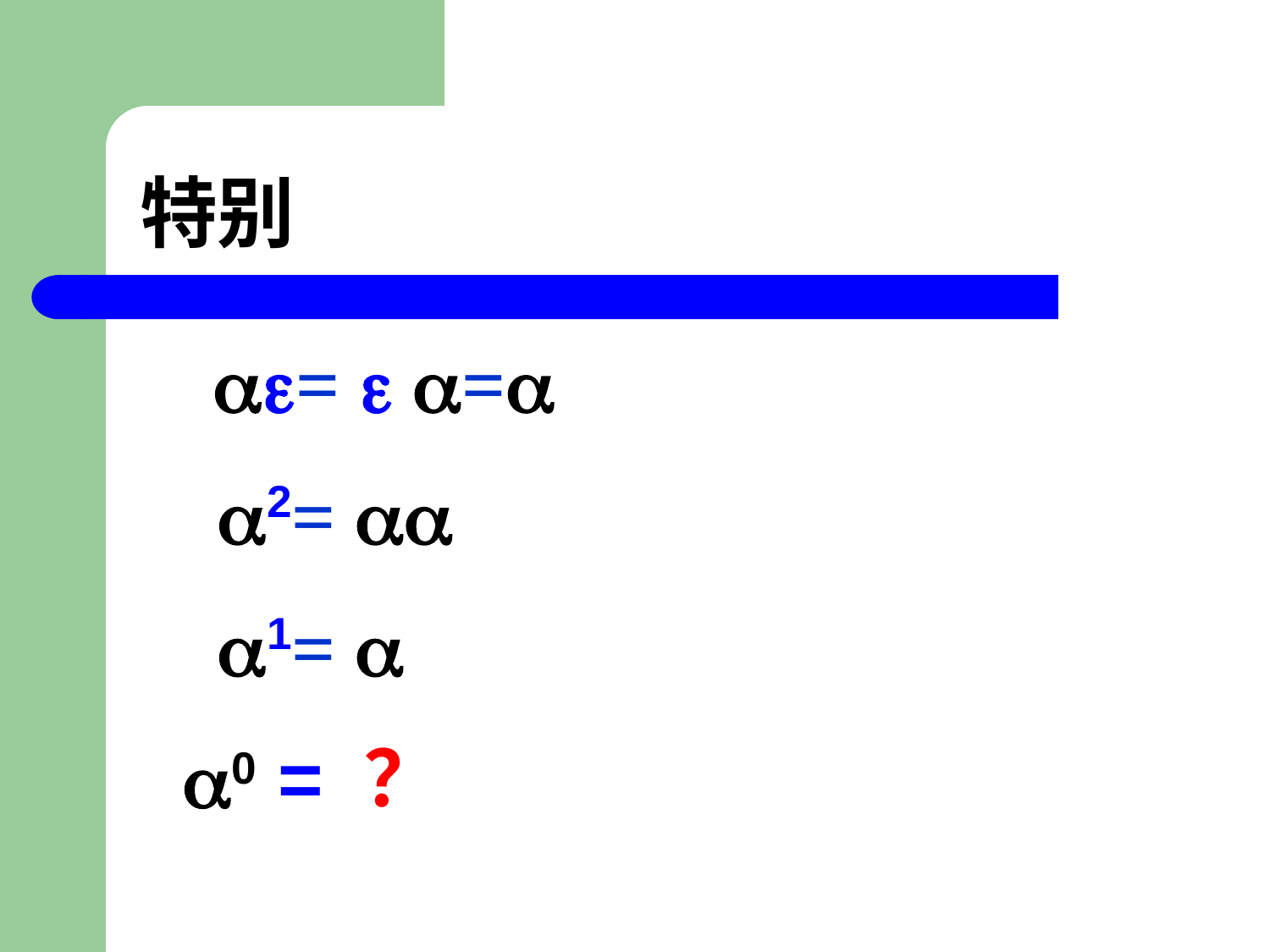

# 特别
      αε= ε α=α
    α2= αα
    α1= α
  α0 = ？